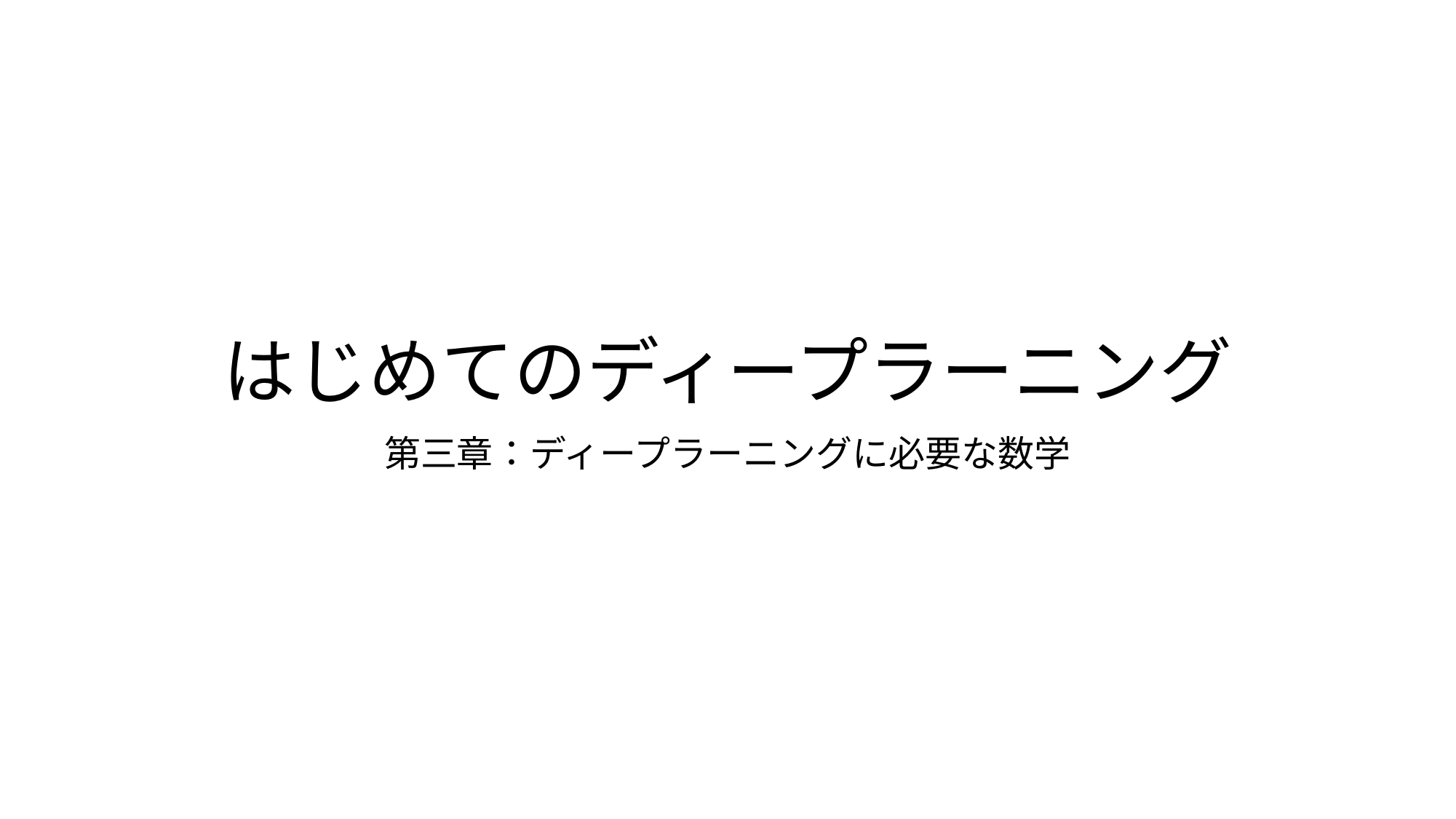

# はじめてのディープラーニング
第三章：ディープラーニングに必要な数学